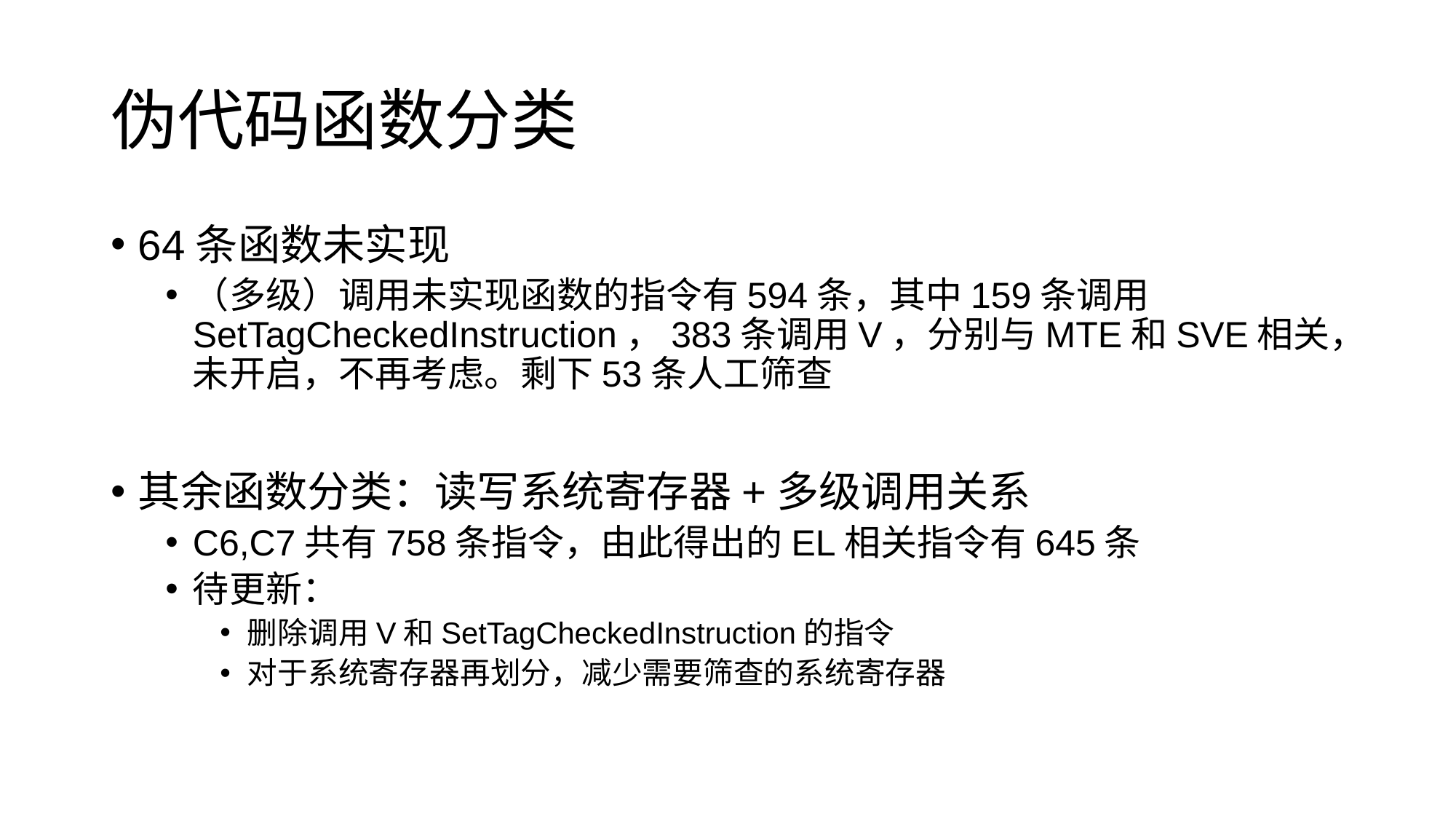

# 伪代码函数分类
64条函数未实现
（多级）调用未实现函数的指令有594条，其中159条调用SetTagCheckedInstruction，383条调用V，分别与MTE和SVE相关，未开启，不再考虑。剩下53条人工筛查

其余函数分类：读写系统寄存器+多级调用关系
C6,C7共有758条指令，由此得出的EL相关指令有645条
待更新：
删除调用V和SetTagCheckedInstruction的指令
对于系统寄存器再划分，减少需要筛查的系统寄存器